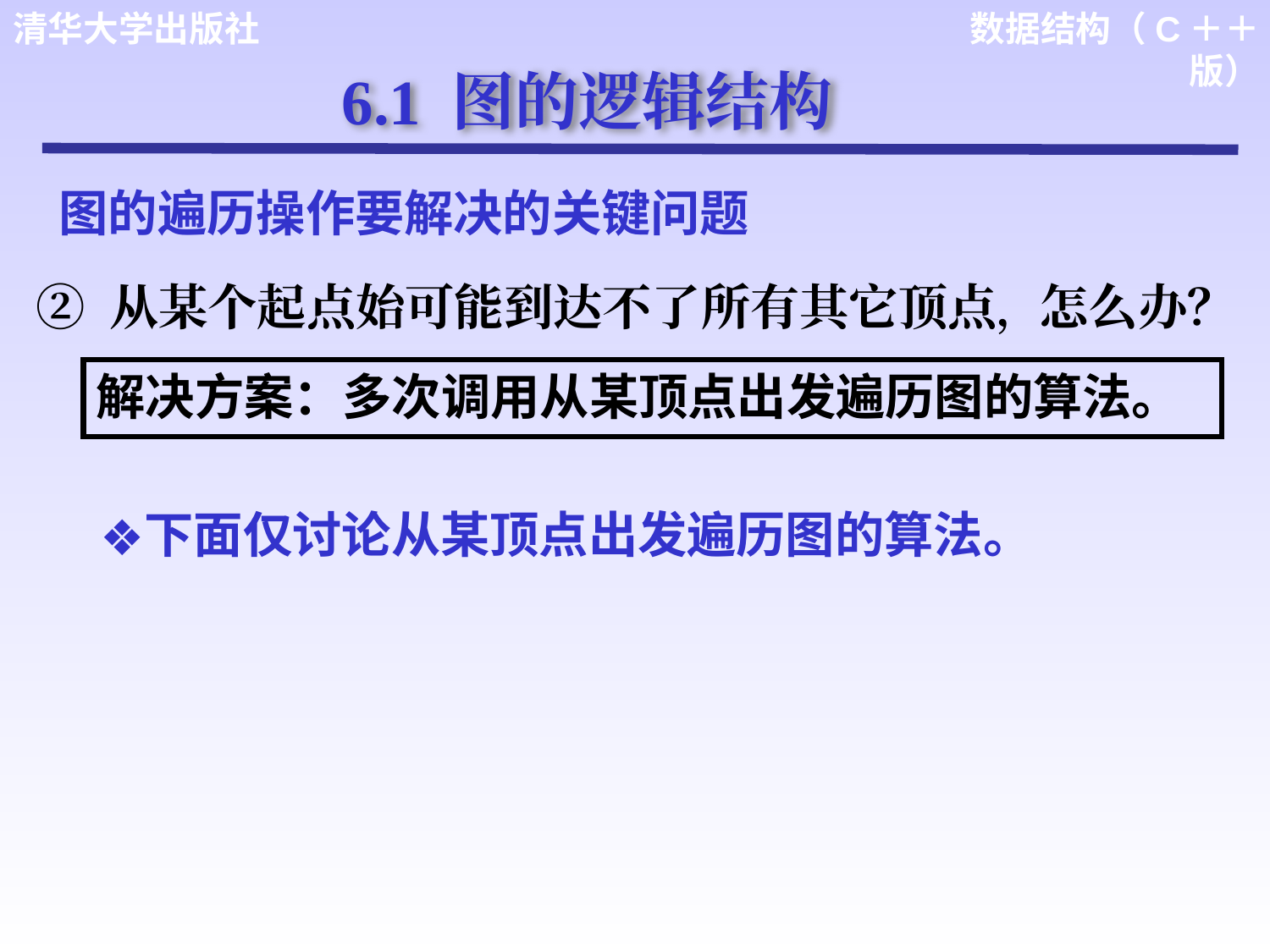

6.1 图的逻辑结构
图的遍历操作要解决的关键问题
② 从某个起点始可能到达不了所有其它顶点，怎么办？
解决方案：多次调用从某顶点出发遍历图的算法。
下面仅讨论从某顶点出发遍历图的算法。